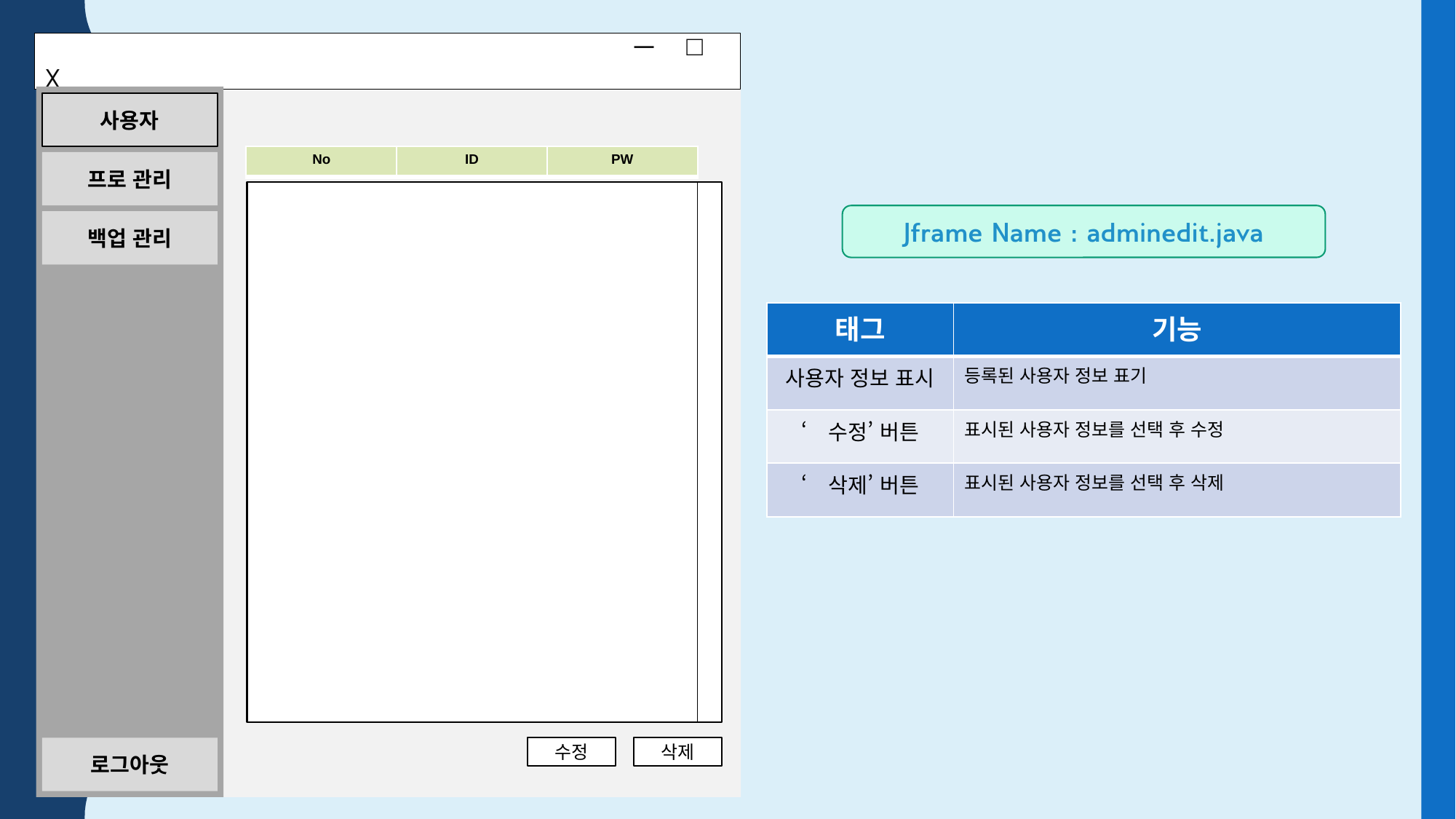

─    □   X

사용자
프로 관리

백업 관리
삭제
로그아웃
수정
| No | ID | PW |
| --- | --- | --- |
Jframe Name : adminedit.java
| 태그 | 기능 |
| --- | --- |
| 사용자 정보 표시 | 등록된 사용자 정보 표기 |
| ‘수정’ 버튼 | 표시된 사용자 정보를 선택 후 수정 |
| ‘삭제’ 버튼 | 표시된 사용자 정보를 선택 후 삭제 |